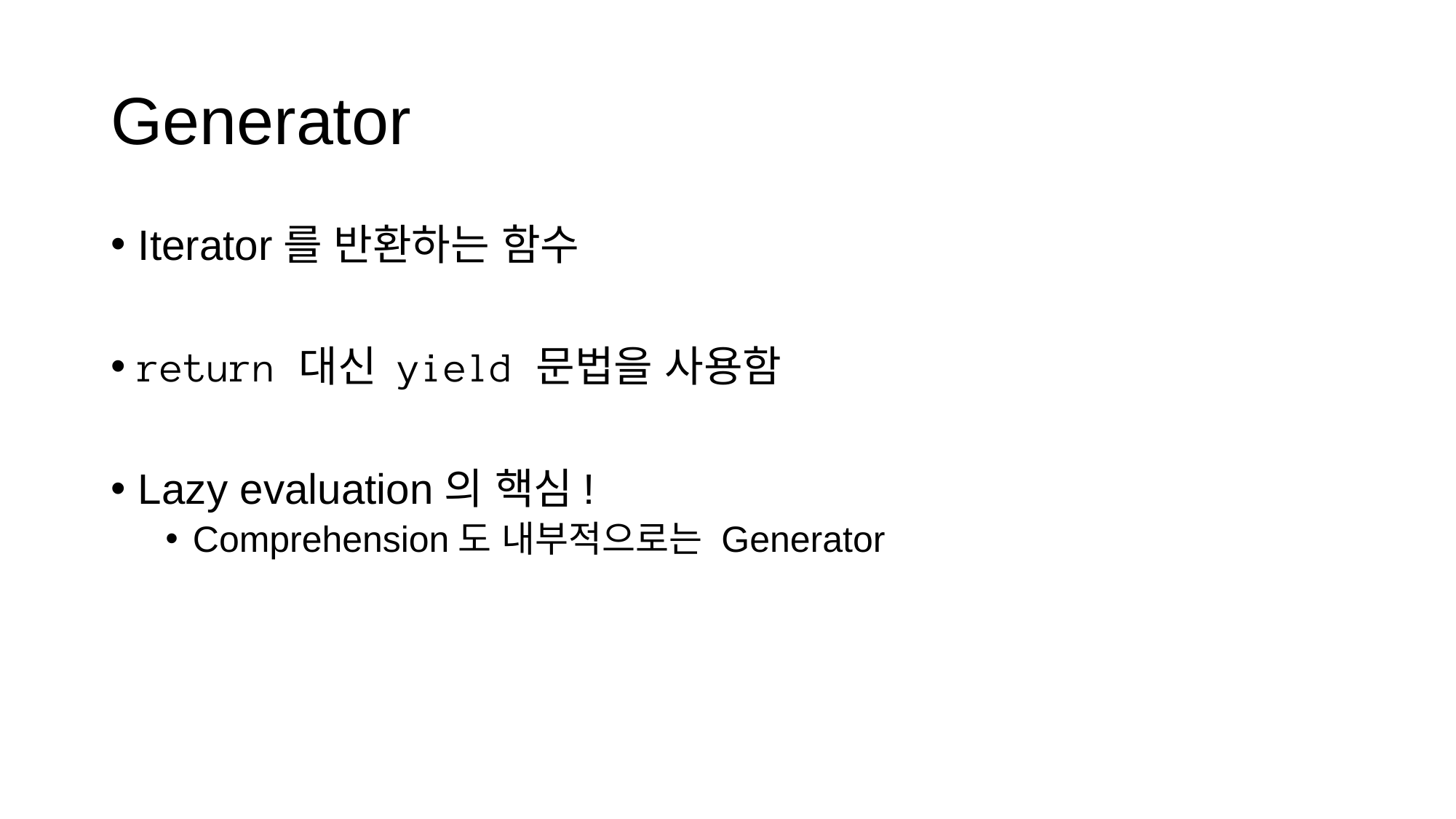

# Generator
Iterator를 반환하는 함수

return 대신 yield 문법을 사용함

Lazy evaluation의 핵심!
Comprehension도 내부적으로는 Generator